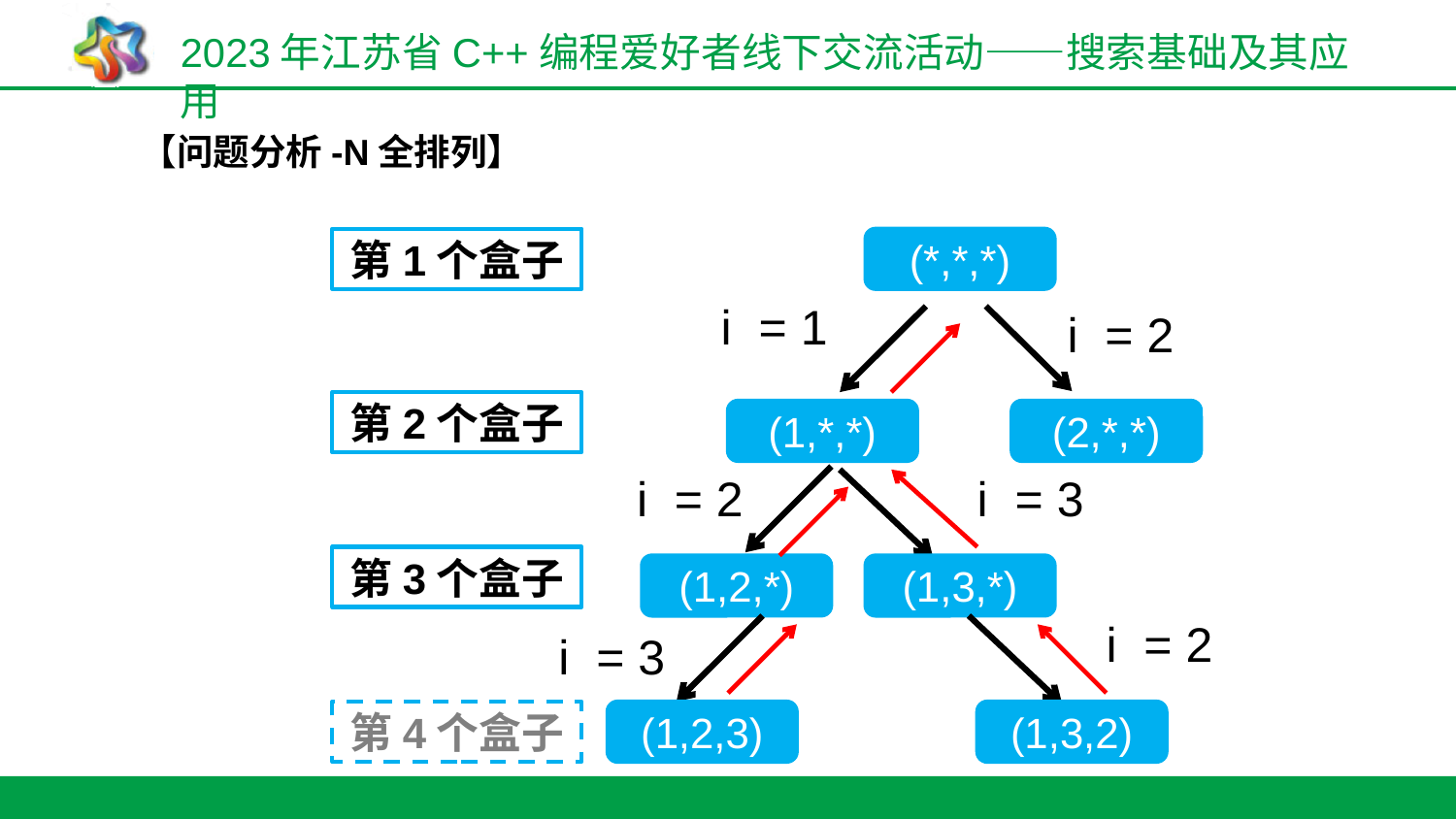

【问题分析-N全排列】

第1个盒子
(*,*,*)
i  = 1
i  = 2
第2个盒子
(1,*,*)
(2,*,*)
i  = 2
i  = 3
第3个盒子
(1,2,*)
(1,3,*)
i  = 2
i  = 3
第4个盒子
(1,2,3)
(1,3,2)